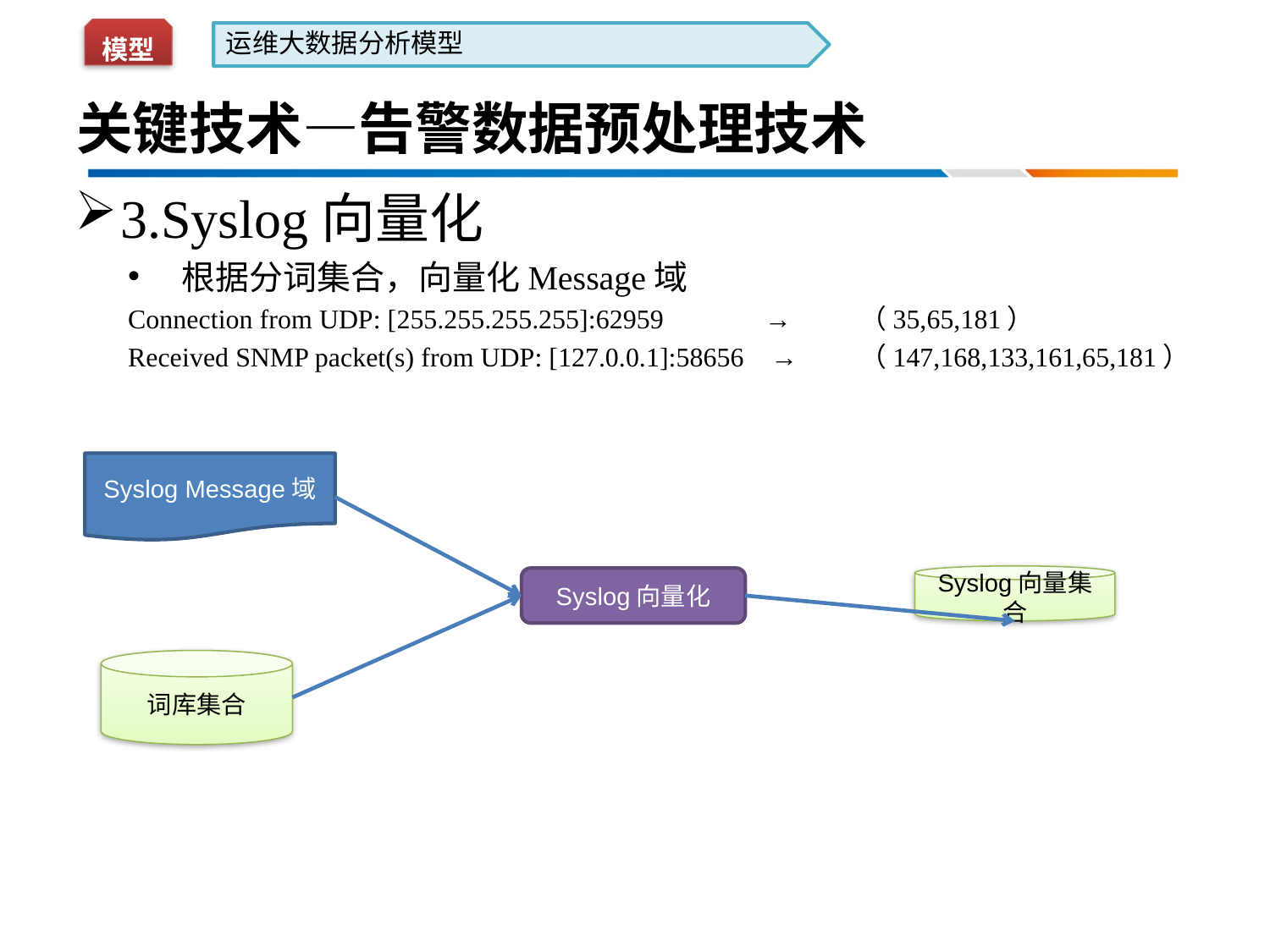

模型
运维大数据分析模型

# 关键技术—告警数据预处理技术
3.Syslog向量化
根据分词集合，向量化Message域
Connection from UDP: [255.255.255.255]:62959	    →	（35,65,181）
Received SNMP packet(s) from UDP: [127.0.0.1]:58656    →	（147,168,133,161,65,181）

Syslog Message域
Syslog向量集合
Syslog向量化
词库集合